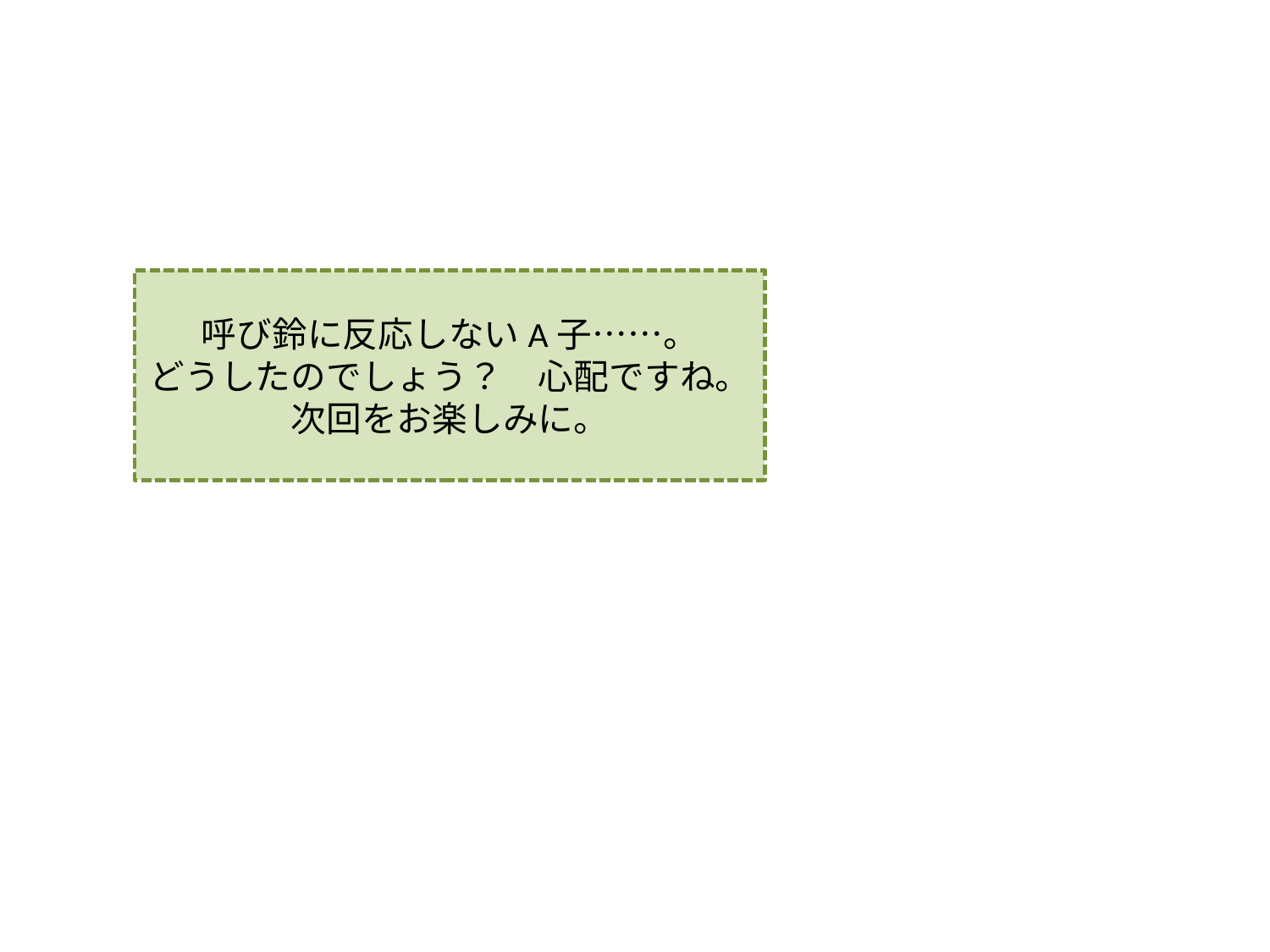

呼び鈴に反応しないA子……。
どうしたのでしょう？　心配ですね。
次回をお楽しみに。